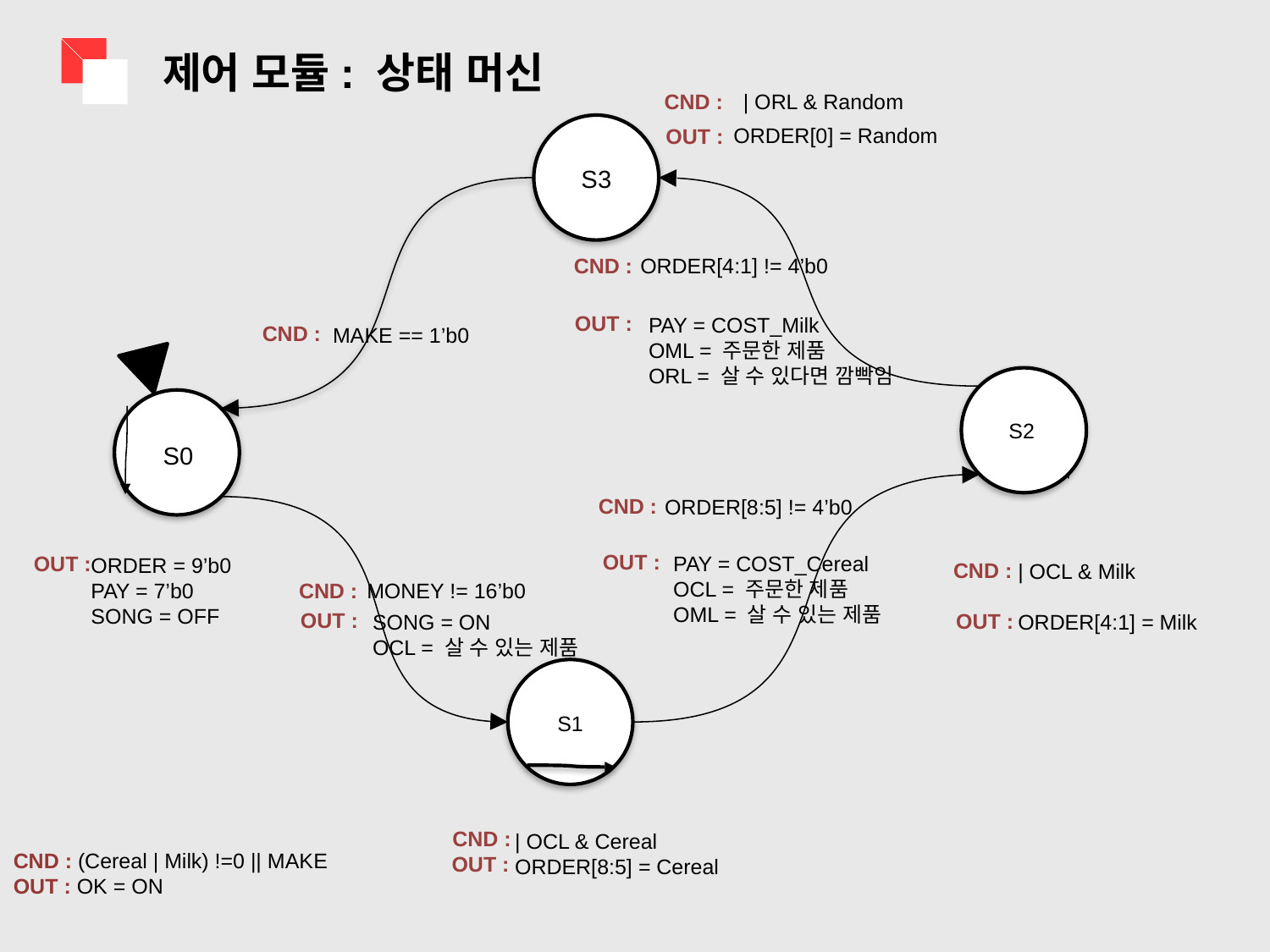

제어 모듈: 상태 머신

CND :
 | ORL & Random

S3
ORDER[0] = Random
OUT :

CND :
MAKE == 1’b0
CND :
ORDER[4:1] != 4’b0
OUT :
PAY = COST_Milk
OML = 주문한 제품
ORL = 살 수 있다면 깜빡임

S0
OUT :
ORDER = 9’b0
PAY = 7’b0
SONG = OFF

S2
CND :
 | OCL & Milk

 ORDER[4:1] = Milk
OUT :
CND :
ORDER[8:5] != 4’b0
PAY = COST_Cereal
OCL = 주문한 제품
OML = 살 수 있는 제품

OUT :
CND :
MONEY != 16’b0
OUT :
SONG = ON
OCL = 살 수 있는 제품

S1
CND :
 | OCL & Cereal
 ORDER[8:5] = Cereal
OUT :

CND : (Cereal | Milk) !=0 || MAKE
OUT : OK = ON